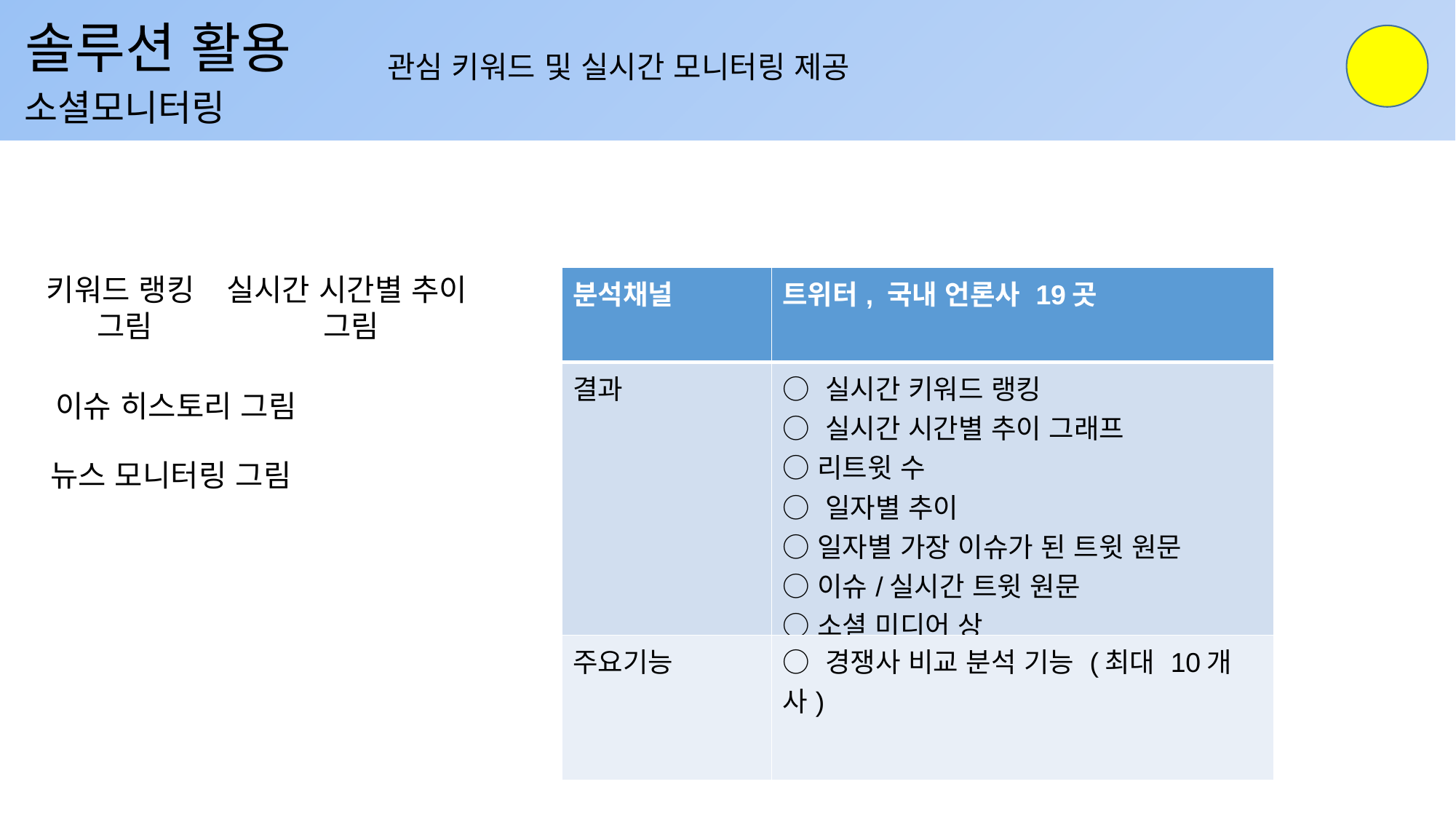

솔루션 활용

관심 키워드 및 실시간 모니터링 제공
소셜모니터링
키워드 랭킹
그림
실시간 시간별 추이
그림
| 분석채널 | 트위터, 국내 언론사 19곳 |
| --- | --- |
| 결과 | ○ 실시간 키워드 랭킹 ○ 실시간 시간별 추이 그래프 ○ 리트윗 수 ○ 일자별 추이 ○ 일자별 가장 이슈가 된 트윗 원문 ○ 이슈/실시간 트윗 원문 ○ 소셜 미디어 상 가장 화제가 되고 있는 언론사 뉴스 |
| 주요기능 | ○ 경쟁사 비교 분석 기능 (최대 10개사) |
이슈 히스토리 그림
뉴스 모니터링 그림